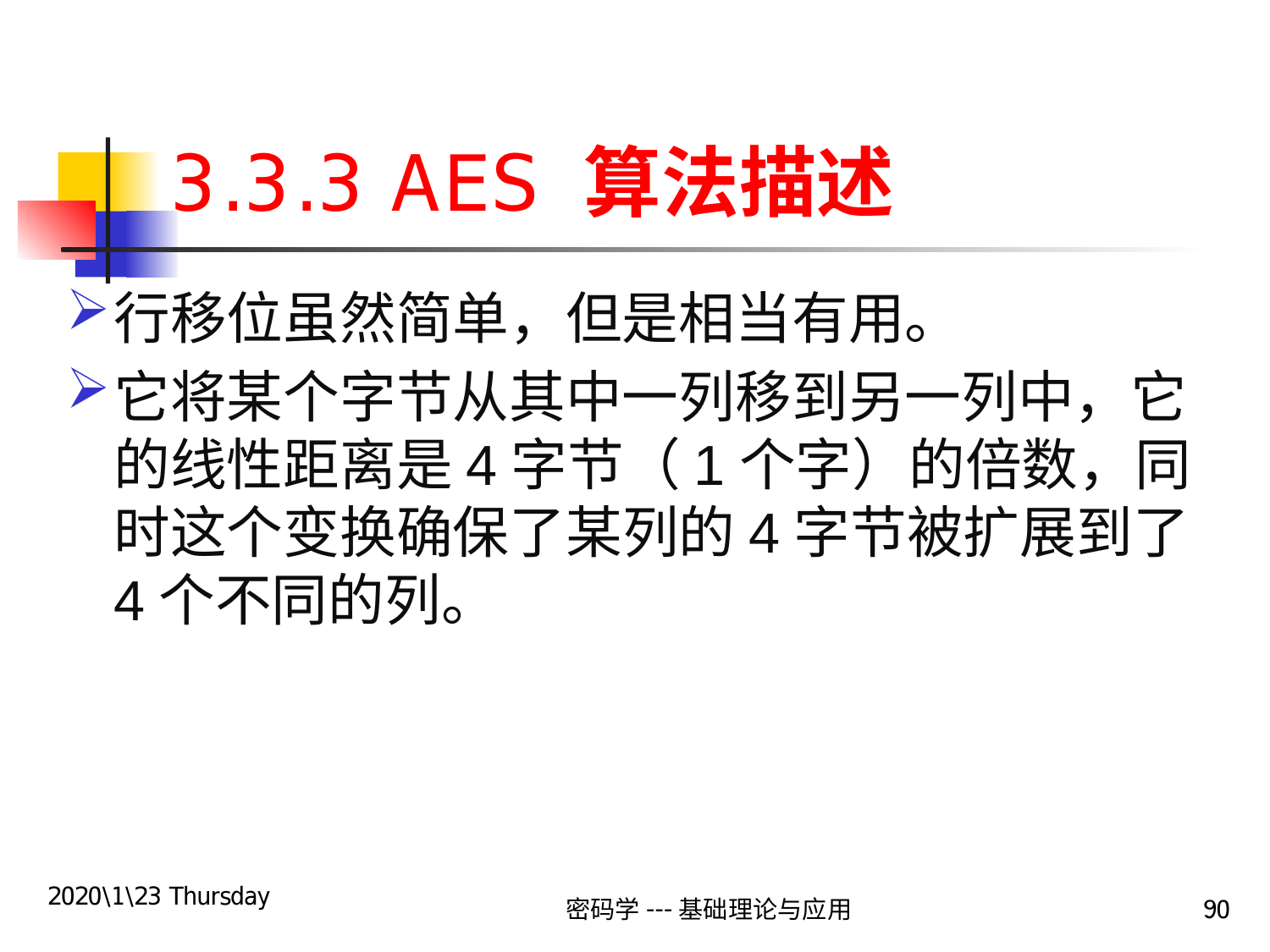

# 3.3.3 AES 算法描述
行移位虽然简单，但是相当有用。
它将某个字节从其中一列移到另一列中，它的线性距离是4字节（1个字）的倍数，同时这个变换确保了某列的4字节被扩展到了4个不同的列。
2020\1\23 Thursday
密码学---基础理论与应用
90